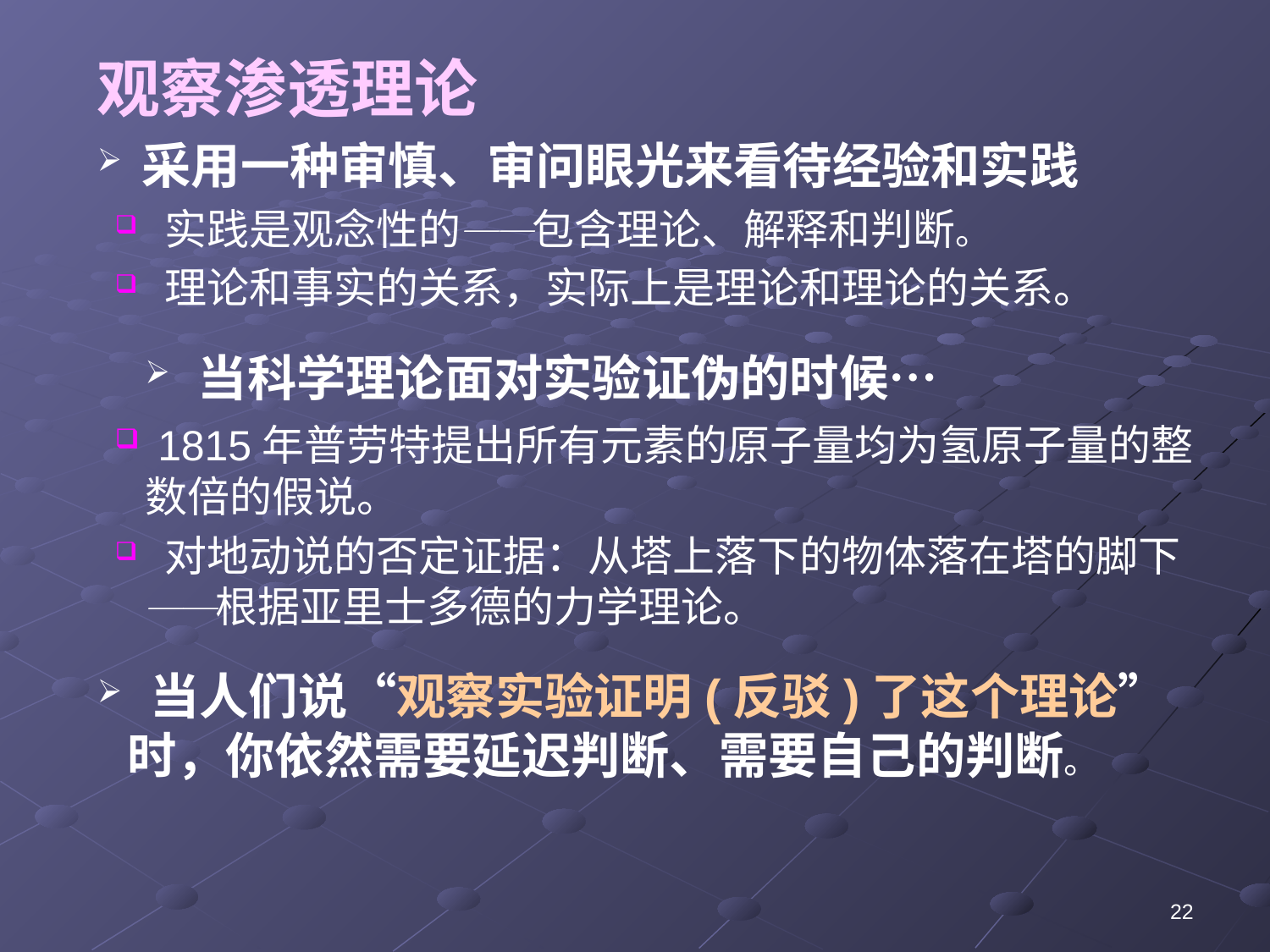

观察渗透理论
 采用一种审慎、审问眼光来看待经验和实践
 实践是观念性的──包含理论、解释和判断。
 理论和事实的关系，实际上是理论和理论的关系。

 当科学理论面对实验证伪的时候…
 1815年普劳特提出所有元素的原子量均为氢原子量的整数倍的假说。
 对地动说的否定证据：从塔上落下的物体落在塔的脚下──根据亚里士多德的力学理论。

 当人们说“观察实验证明(反驳)了这个理论” 时，你依然需要延迟判断、需要自己的判断。
22